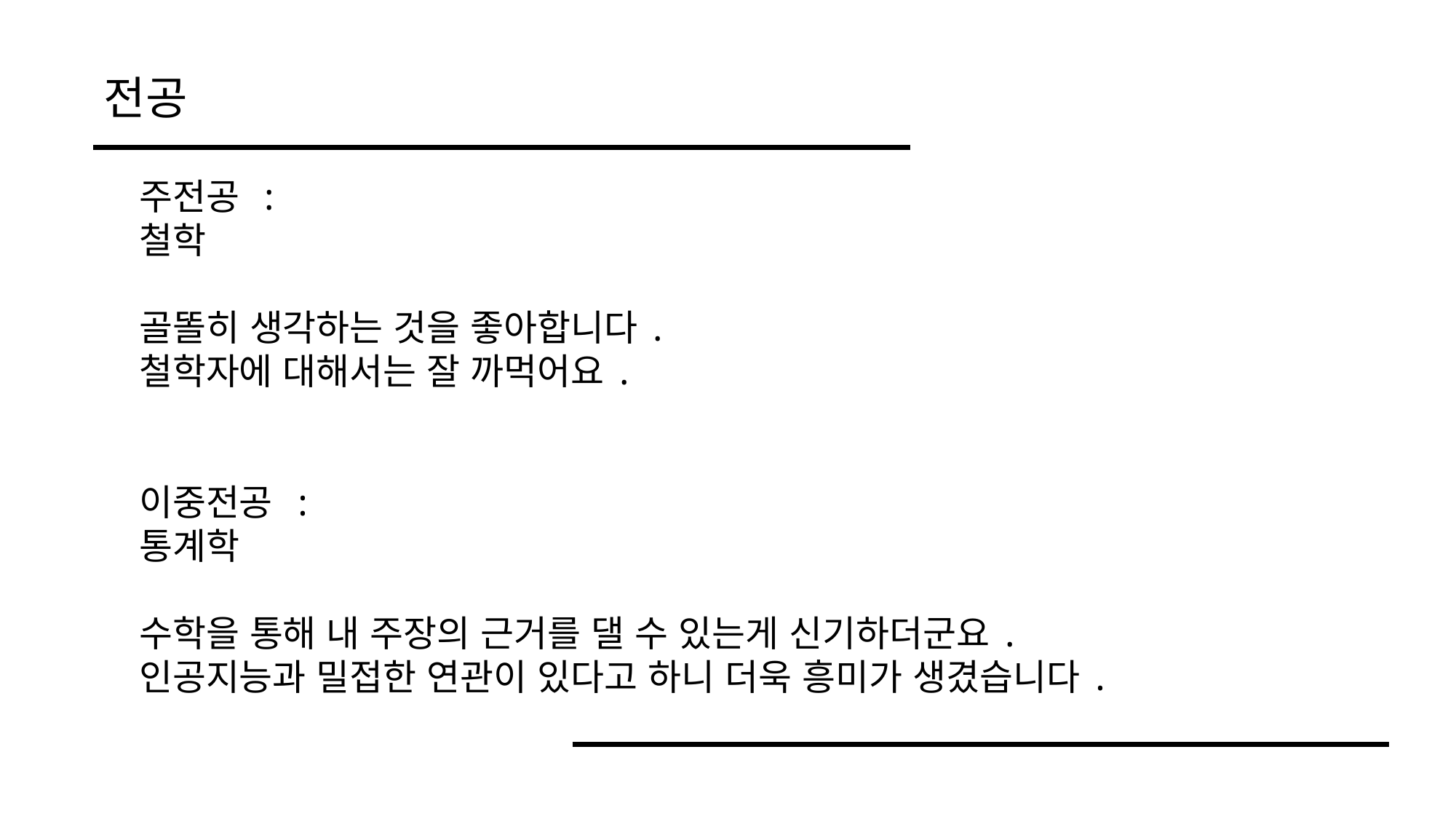

전공
주전공 :
철학

골똘히 생각하는 것을 좋아합니다.
철학자에 대해서는 잘 까먹어요.

이중전공 :
통계학

수학을 통해 내 주장의 근거를 댈 수 있는게 신기하더군요.
인공지능과 밀접한 연관이 있다고 하니 더욱 흥미가 생겼습니다.